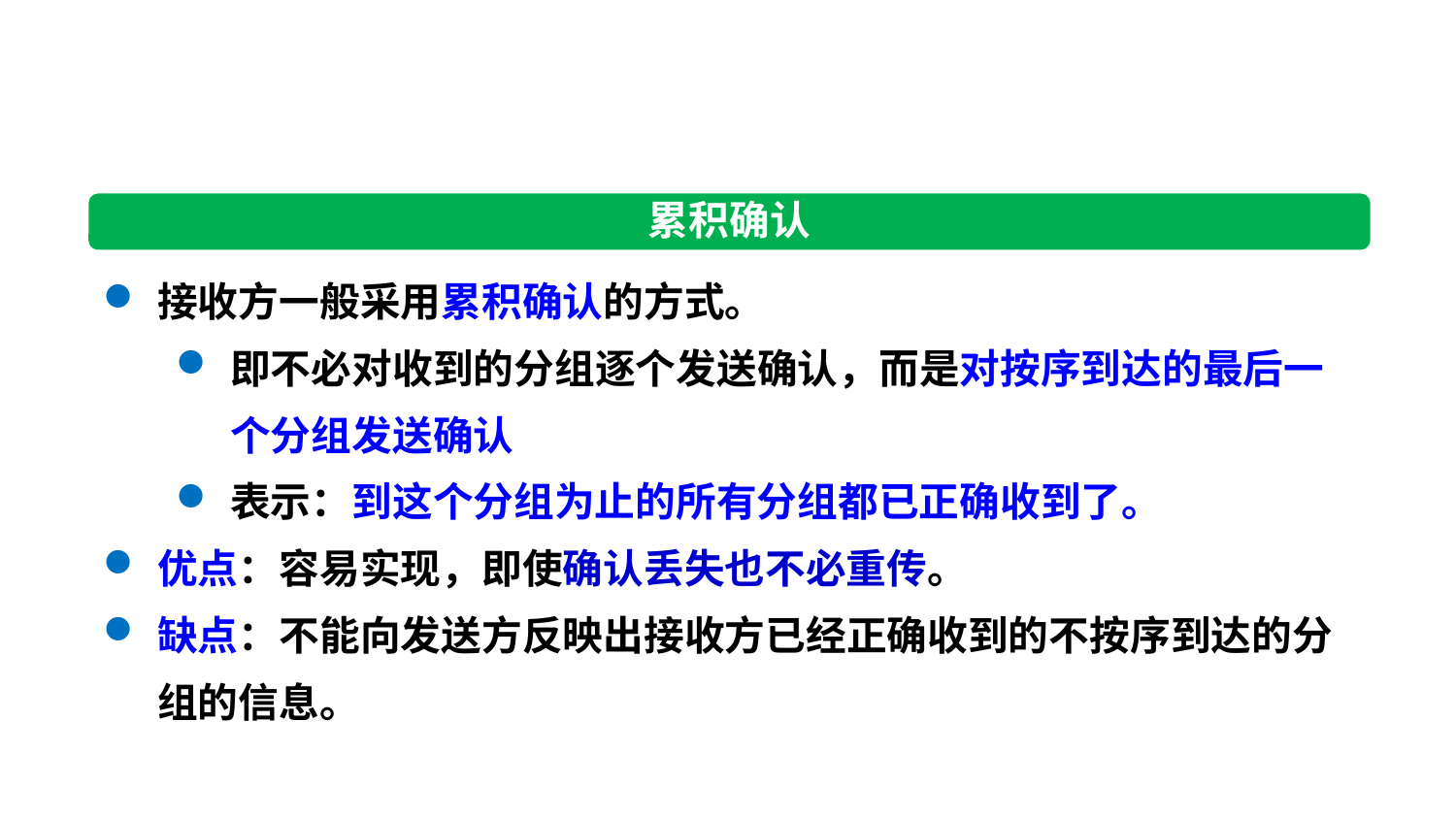

累积确认

接收方一般采用累积确认的方式。
即不必对收到的分组逐个发送确认，而是对按序到达的最后一个分组发送确认
表示：到这个分组为止的所有分组都已正确收到了。
优点：容易实现，即使确认丢失也不必重传。
缺点：不能向发送方反映出接收方已经正确收到的不按序到达的分组的信息。
70